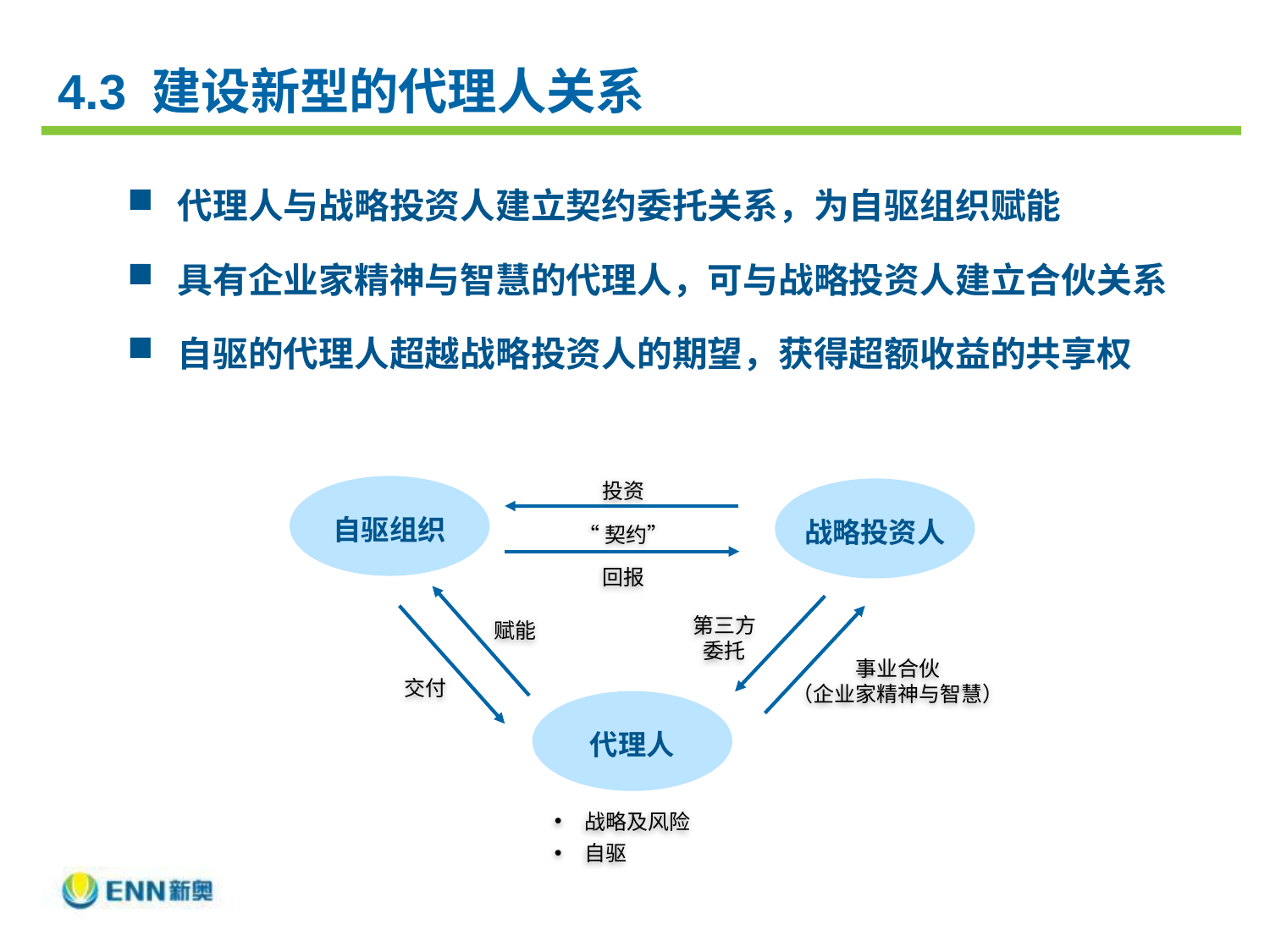

# 4.3 建设新型的代理人关系
代理人与战略投资人建立契约委托关系，为自驱组织赋能
具有企业家精神与智慧的代理人，可与战略投资人建立合伙关系
自驱的代理人超越战略投资人的期望，获得超额收益的共享权
投资
自驱组织
战略投资人
“契约”
回报
赋能
第三方
委托
事业合伙
（企业家精神与智慧）
交付
代理人
战略及风险
自驱